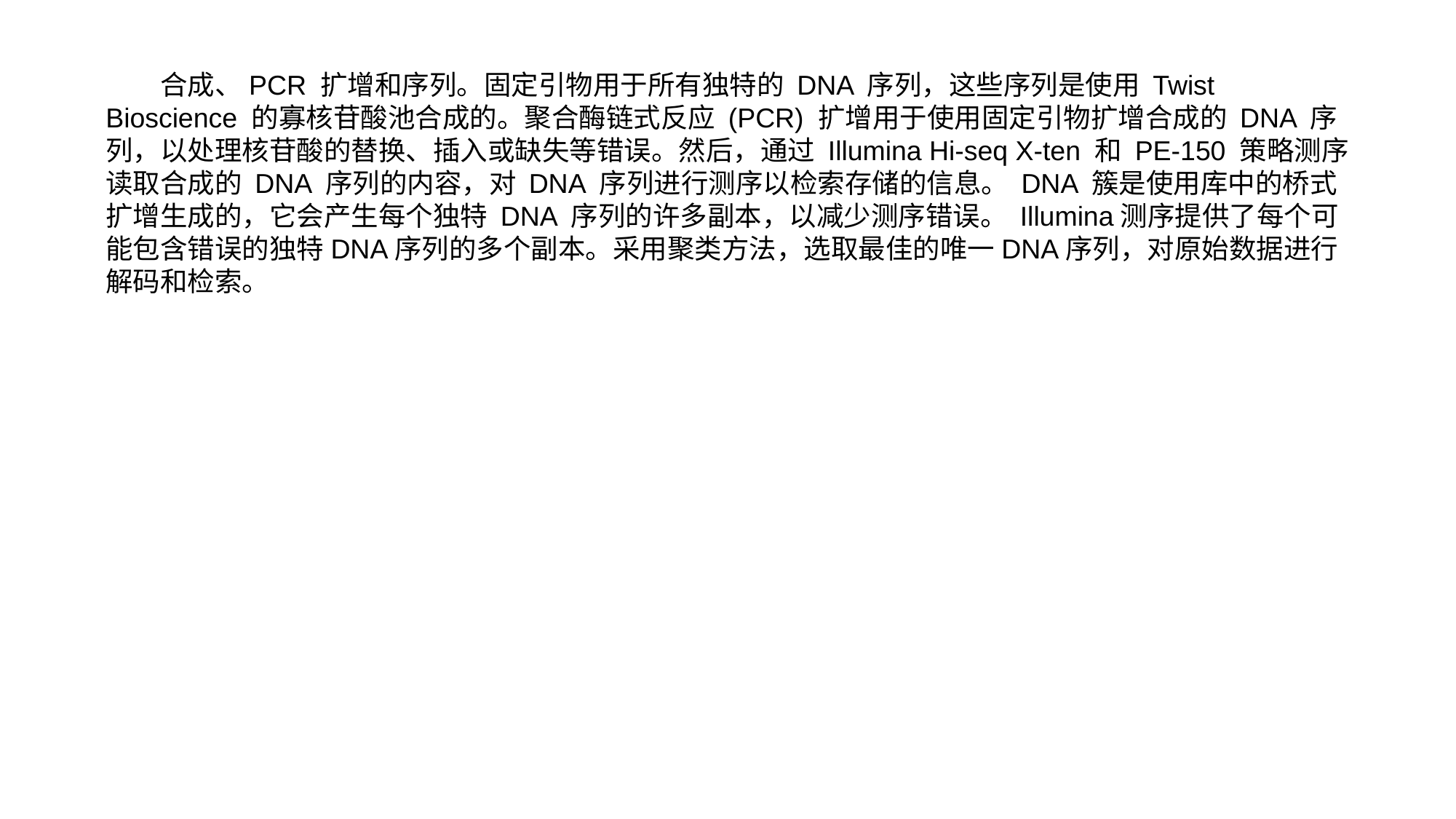

合成、PCR 扩增和序列。固定引物用于所有独特的 DNA 序列，这些序列是使用 Twist Bioscience 的寡核苷酸池合成的。聚合酶链式反应 (PCR) 扩增用于使用固定引物扩增合成的 DNA 序列，以处理核苷酸的替换、插入或缺失等错误。然后，通过 Illumina Hi-seq X-ten 和 PE-150 策略测序读取合成的 DNA 序列的内容，对 DNA 序列进行测序以检索存储的信息。 DNA 簇是使用库中的桥式扩增生成的，它会产生每个独特 DNA 序列的许多副本，以减少测序错误。 Illumina测序提供了每个可能包含错误的独特DNA序列的多个副本。采用聚类方法，选取最佳的唯一DNA序列，对原始数据进行解码和检索。